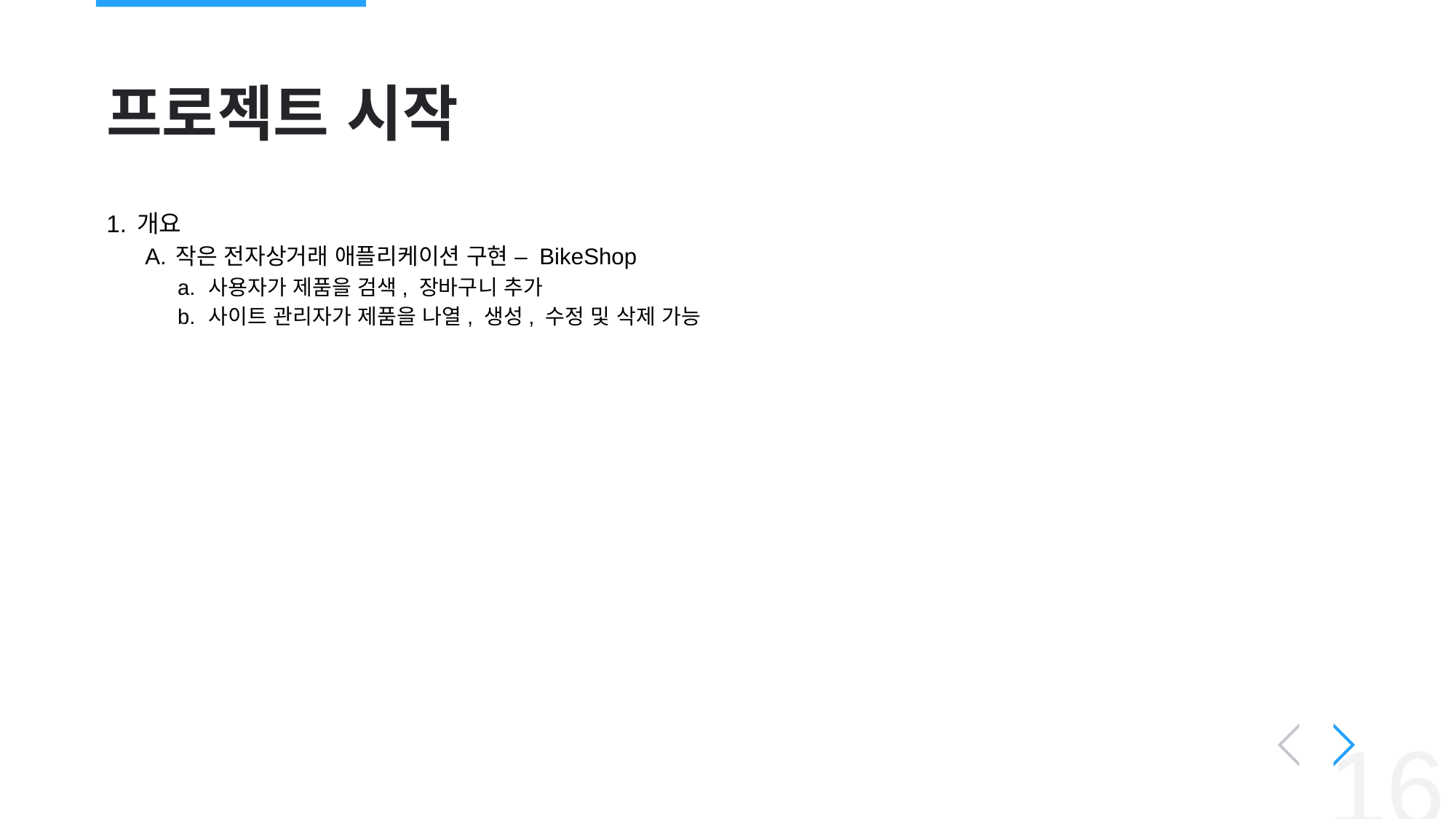

# 프로젝트 시작
개요
작은 전자상거래 애플리케이션 구현 – BikeShop
사용자가 제품을 검색, 장바구니 추가
사이트 관리자가 제품을 나열, 생성, 수정 및 삭제 가능

16